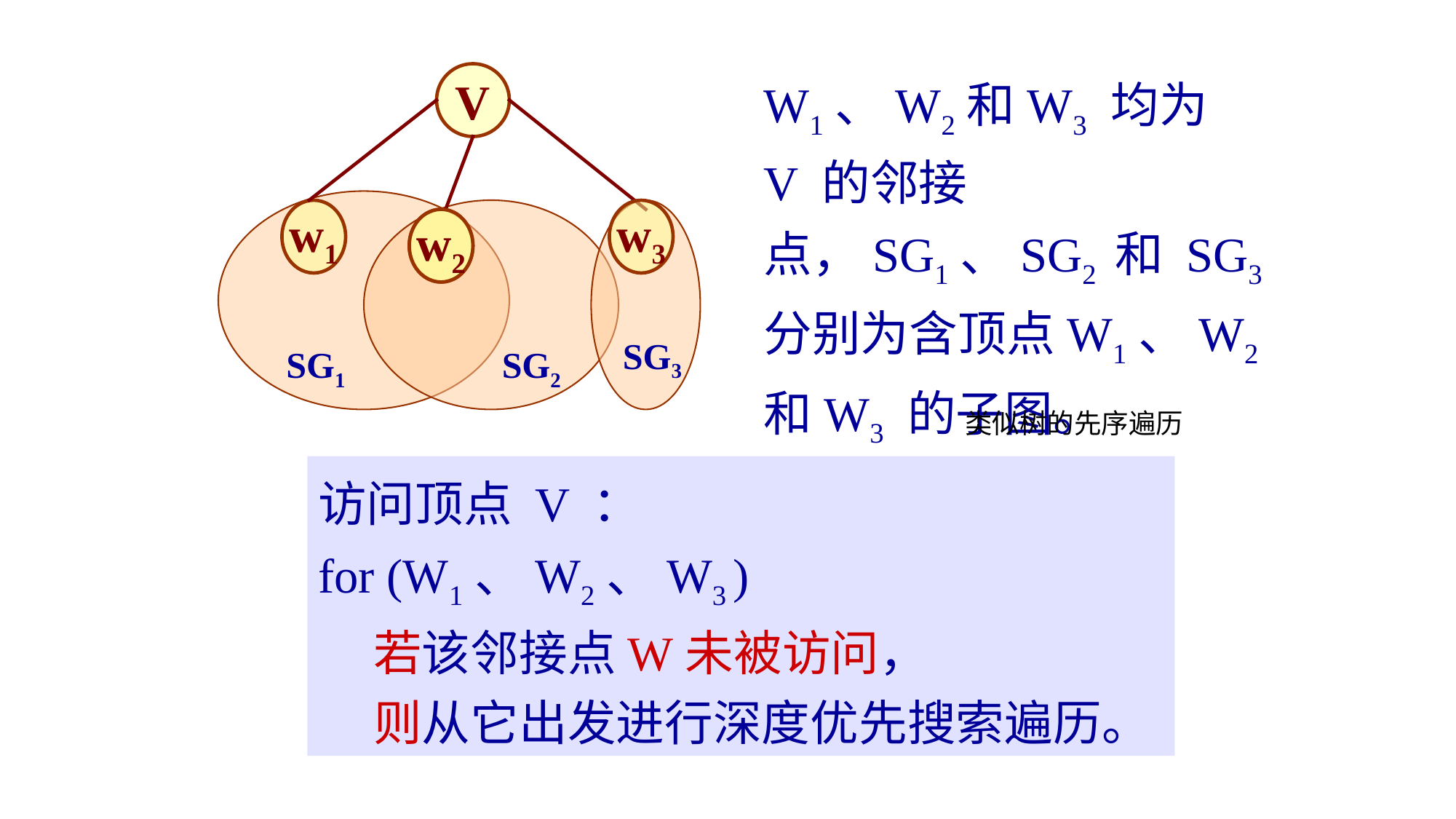

W1、W2和W3 均为 V 的邻接点，SG1、SG2 和 SG3 分别为含顶点W1、W2和W3 的子图。
V

w1

w3
w2
w2
SG3
SG1
SG2
类似树的先序遍历
访问顶点 V ：
for (W1、W2、W3 )
    若该邻接点W未被访问，
    则从它出发进行深度优先搜索遍历。